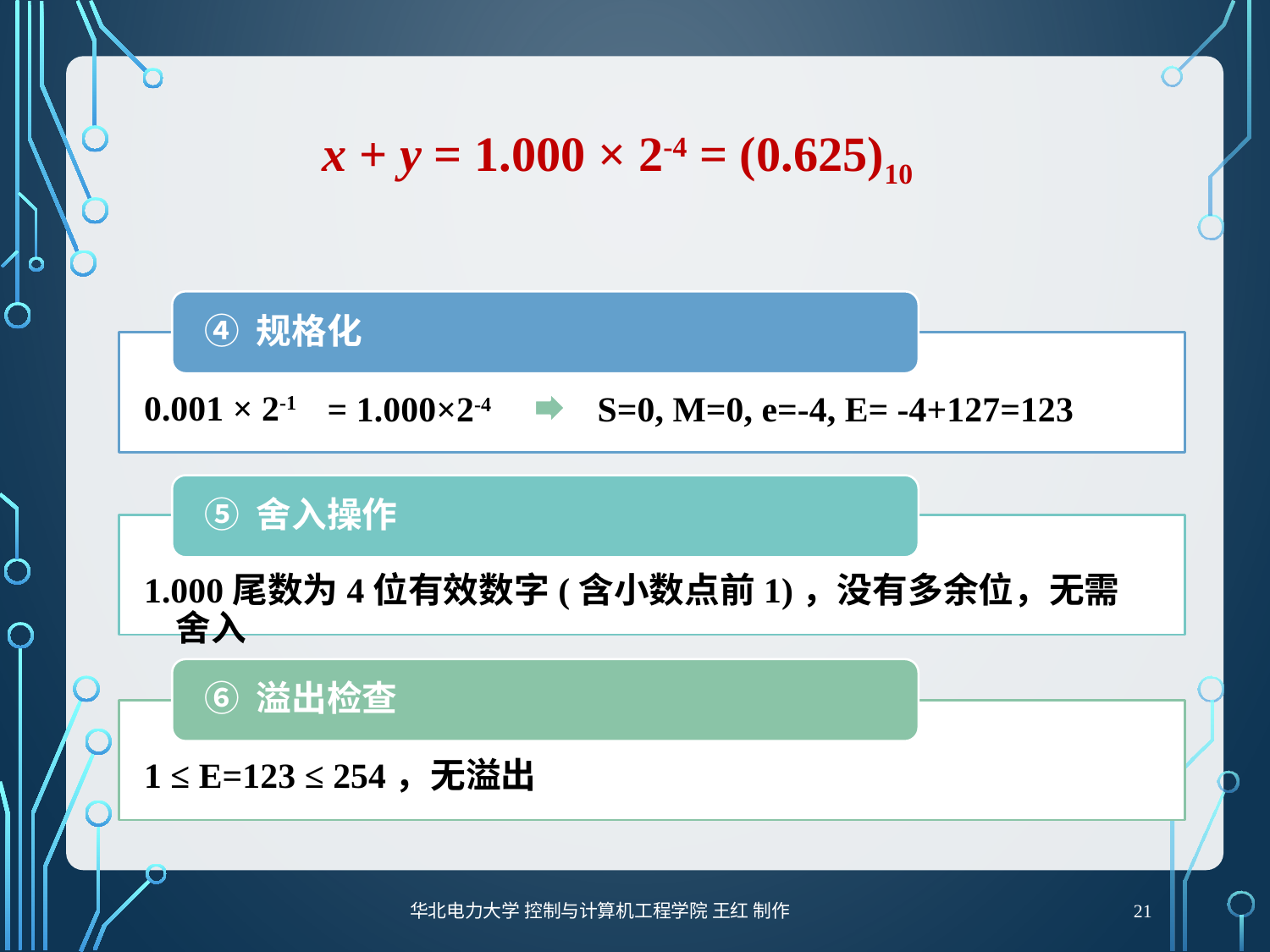

x + y = 1.000 × 2-4 = (0.625)10
④ 规格化
0.001 × 2-1
S=0, M=0, e=-4, E= -4+127=123
= 1.000×2-4

⑤ 舍入操作
1.000尾数为4位有效数字(含小数点前1)，没有多余位，无需舍入
⑥ 溢出检查
1 ≤ E=123 ≤ 254，无溢出
21
华北电力大学 控制与计算机工程学院 王红 制作